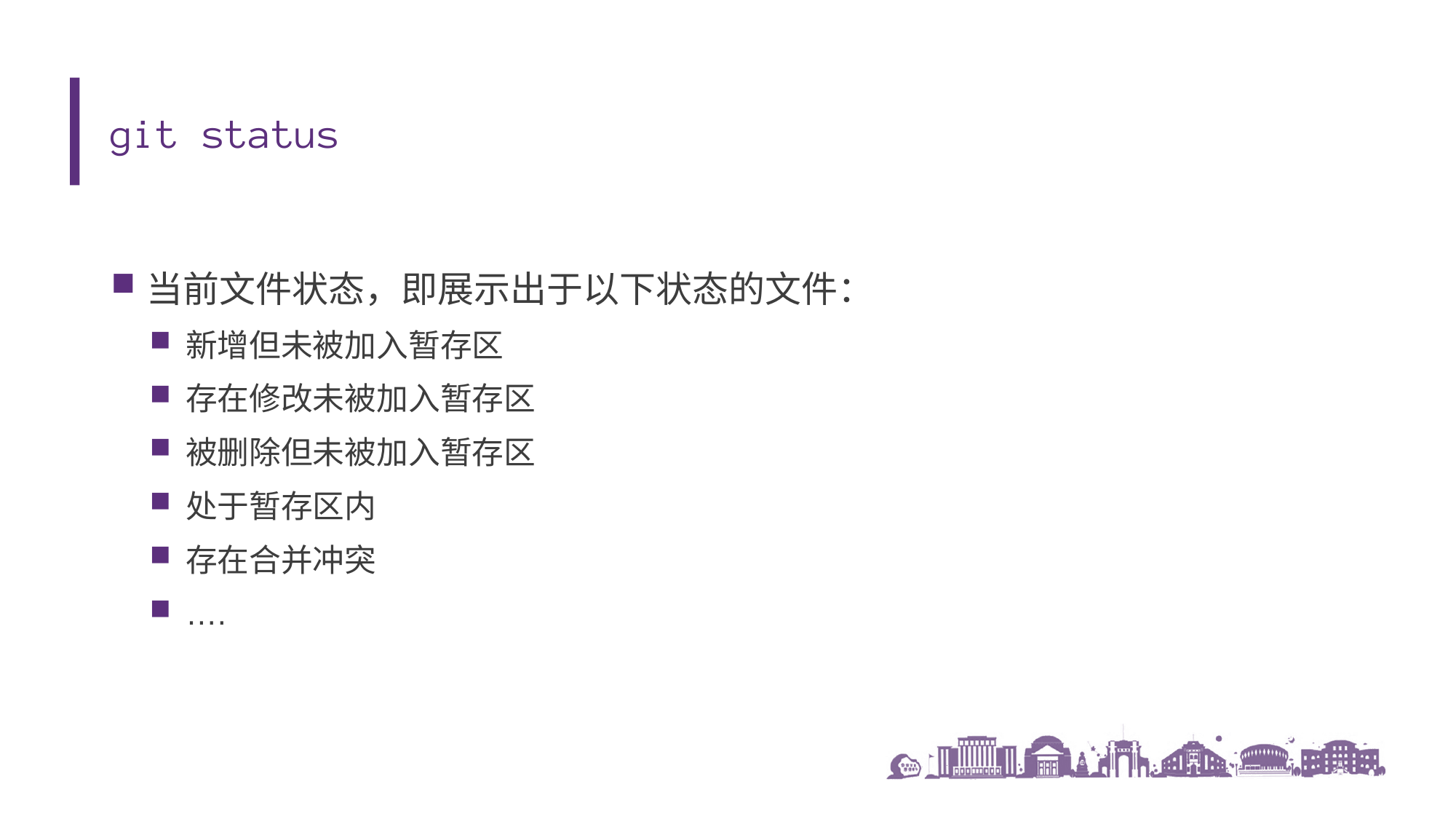

# git status
当前文件状态，即展示出于以下状态的文件：
新增但未被加入暂存区
存在修改未被加入暂存区
被删除但未被加入暂存区
处于暂存区内
存在合并冲突
….